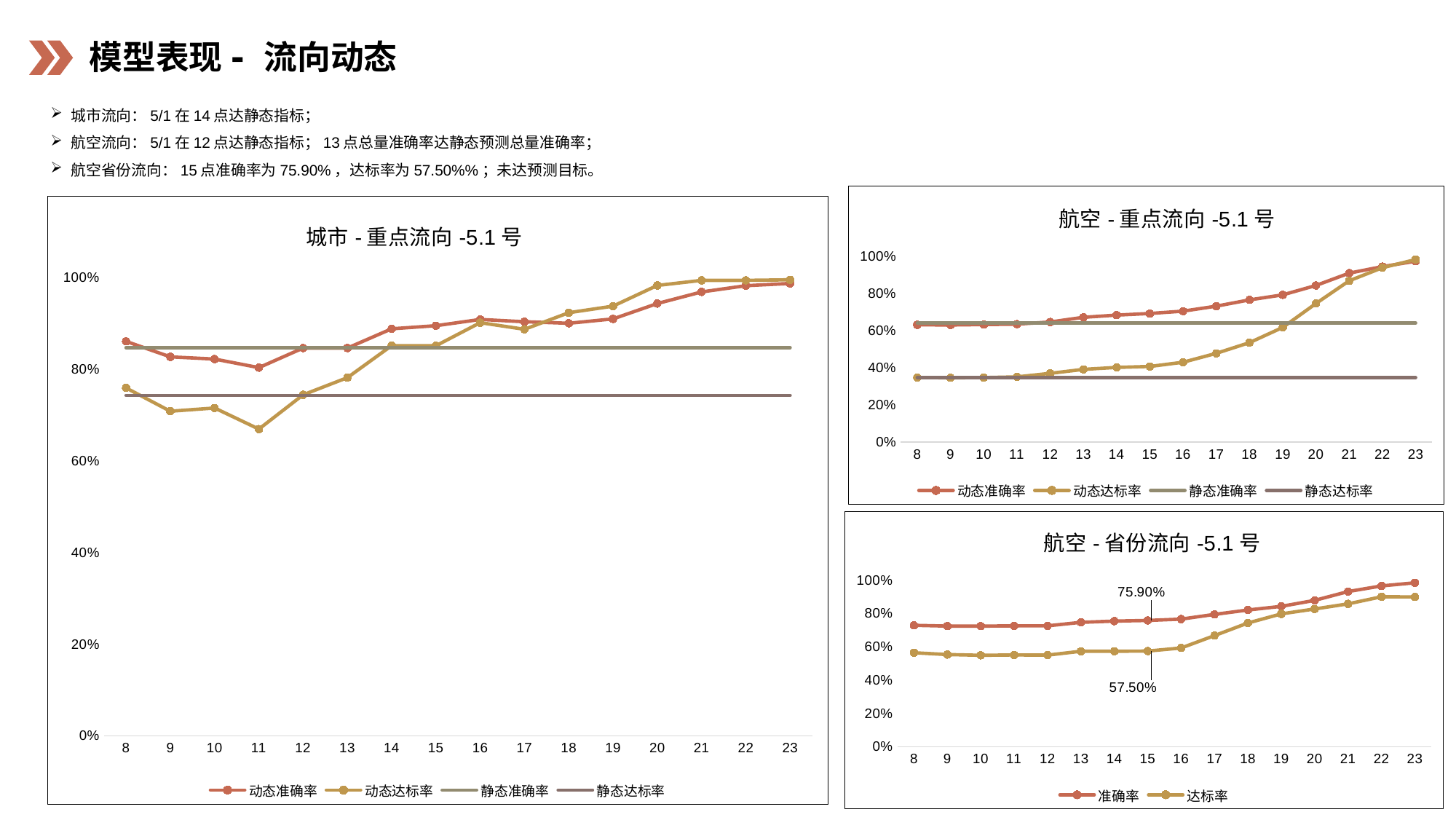

模型表现- 流向动态

城市流向：5/1在14点达静态指标；
航空流向：5/1在12点达静态指标；13点总量准确率达静态预测总量准确率；
航空省份流向：15点准确率为75.90%，达标率为57.50%%；未达预测目标。

### Chart: 航空-重点流向-5.1号

| Category | 动态准确率 | 动态达标率 | 静态准确率 | 静态达标率 |
|---|---|---|---|---|
| 8 | 0.630695224685354 | 0.347100175746924 | 0.640663619922694 | 0.346807264206209 |
| 9 | 0.629705273173755 | 0.345489162272993 | 0.640663619922694 | 0.346807264206209 |
| 10 | 0.631975113451967 | 0.346807264206209 | 0.640663619922694 | 0.346807264206209 |
| 11 | 0.634206509011282 | 0.3506151142355 | 0.640663619922694 | 0.346807264206209 |
| 12 | 0.645839240204205 | 0.369507908611599 | 0.640663619922694 | 0.346807264206209 |
| 13 | 0.671052568347501 | 0.390890451083772 | 0.640663619922694 | 0.346807264206209 |
| 14 | 0.682853495185599 | 0.401435266549502 | 0.640663619922694 | 0.346807264206209 |
| 15 | 0.691442686132509 | 0.406561218512009 | 0.640663619922694 | 0.346807264206209 |
| 16 | 0.704225555165768 | 0.429261862917398 | 0.640663619922694 | 0.346807264206209 |
| 17 | 0.730957449705497 | 0.477152899824253 | 0.640663619922694 | 0.346807264206209 |
| 18 | 0.764649440228874 | 0.534856473345049 | 0.640663619922694 | 0.346807264206209 |
| 19 | 0.791980431638081 | 0.616871704745167 | 0.640663619922694 | 0.346807264206209 |
| 20 | 0.842317383580581 | 0.745313415348564 | 0.640663619922694 | 0.346807264206209 |
| 21 | 0.908640931131091 | 0.867311072056239 | 0.640663619922694 | 0.346807264206209 |
| 22 | 0.943769793023244 | 0.937756297598125 | 0.640663619922694 | 0.346807264206209 |
| 23 | 0.97254246139109 | 0.981985940246045 | 0.640663619922694 | 0.346807264206209 |

### Chart: 城市-重点流向-5.1号

| Category | 动态准确率 | 动态达标率 | 静态准确率 | 静态达标率 |
|---|---|---|---|---|
| 8 | 0.861268145561362 | 0.759742252224608 | 0.847765493239076 | 0.743479594967781 |
| 9 | 0.82750429273813 | 0.708806382325866 | 0.847765493239076 | 0.743479594967781 |
| 10 | 0.822757924661658 | 0.71586376189015 | 0.847765493239076 | 0.743479594967781 |
| 11 | 0.804055613606358 | 0.669837373427431 | 0.847765493239076 | 0.743479594967781 |
| 12 | 0.846773895692934 | 0.744706965326787 | 0.847765493239076 | 0.743479594967781 |
| 13 | 0.84669188459468 | 0.782141761276465 | 0.847765493239076 | 0.743479594967781 |
| 14 | 0.888813114253189 | 0.852101871739797 | 0.847765493239076 | 0.743479594967781 |
| 15 | 0.895573407348834 | 0.851795029150046 | 0.847765493239076 | 0.743479594967781 |
| 16 | 0.909221954118958 | 0.902117213869285 | 0.847765493239076 | 0.743479594967781 |
| 17 | 0.904176817478872 | 0.887695612150966 | 0.847765493239076 | 0.743479594967781 |
| 18 | 0.900845674016354 | 0.923903037741638 | 0.847765493239076 | 0.743479594967781 |
| 19 | 0.910361191029924 | 0.938324639459957 | 0.847765493239076 | 0.743479594967781 |
| 20 | 0.94400338436343 | 0.983430500153421 | 0.847765493239076 | 0.743479594967781 |
| 21 | 0.969305068392505 | 0.994476833384473 | 0.847765493239076 | 0.743479594967781 |
| 22 | 0.982914936169482 | 0.994476833384473 | 0.847765493239076 | 0.743479594967781 |
| 23 | 0.987741570427224 | 0.995704203743479 | 0.847765493239076 | 0.743479594967781 |

### Chart: 航空-省份流向-5.1号

| Category | 准确率 | 达标率 |
|---|---|---|
| 8 | 0.72982591749734 | 0.565169769989047 |
| 9 | 0.725349210037446 | 0.554216867469879 |
| 10 | 0.7249732319983 | 0.549835706462212 |
| 11 | 0.726903330441494 | 0.552026286966046 |
| 12 | 0.726694324016006 | 0.550930996714129 |
| 13 | 0.747695383059737 | 0.573932092004381 |
| 14 | 0.755039798793367 | 0.573932092004381 |
| 15 | 0.758956042095528 | 0.575027382256297 |
| 16 | 0.767074598947028 | 0.593647316538882 |
| 17 | 0.795427079526361 | 0.668127053669222 |
| 18 | 0.82197556609799 | 0.743702081051478 |
| 19 | 0.843814986110997 | 0.798466593647316 |
| 20 | 0.879504876621989 | 0.828039430449069 |
| 21 | 0.932739630537356 | 0.858707557502738 |
| 22 | 0.966508763674449 | 0.901423877327491 |
| 23 | 0.985069468364717 | 0.900328587075575 |